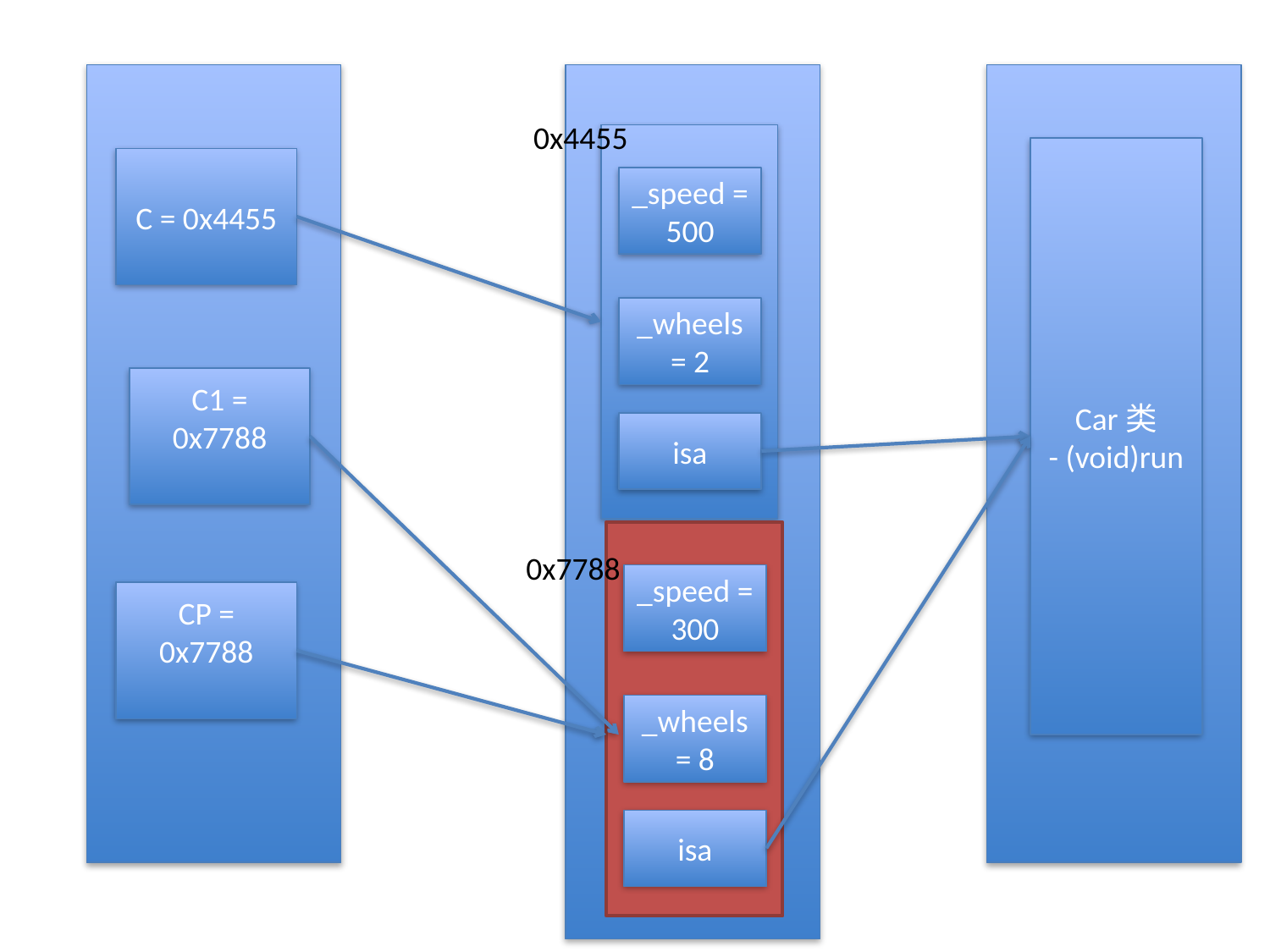

堆
栈
代码区
0x4455
Car
Car类
- (void)run
C = 0x4455
_speed = 500
_wheels = 2
C1 = 0x7788

isa
Car
0x7788
_speed = 300
CP = 0x7788

_wheels = 8
isa